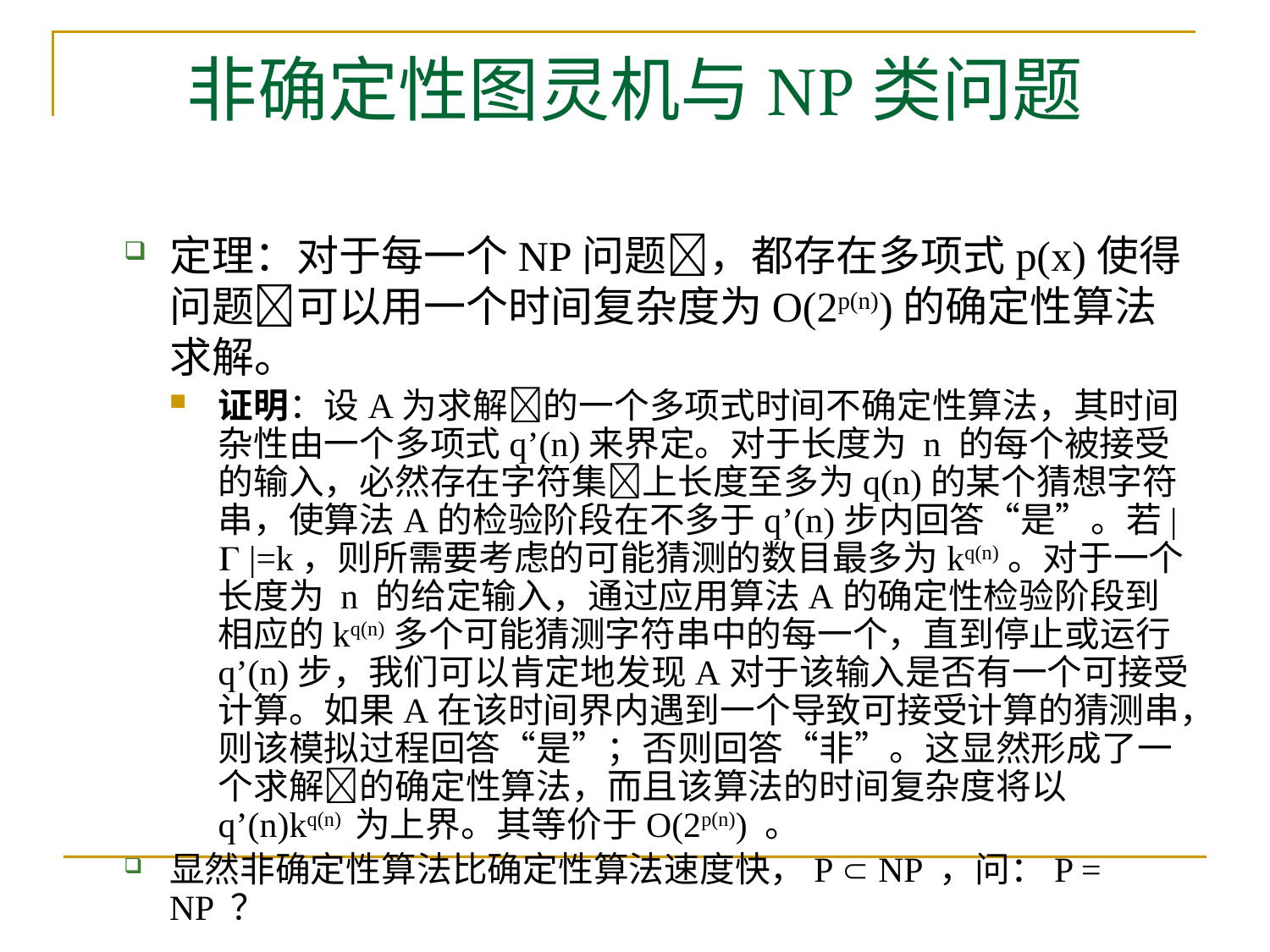

# 非确定性图灵机与NP类问题
定理：对于每一个NP问题Π，都存在多项式p(x)使得问题Π可以用一个时间复杂度为O(2p(n))的确定性算法求解。
证明：设A为求解Π的一个多项式时间不确定性算法，其时间杂性由一个多项式q’(n)来界定。对于长度为 n 的每个被接受的输入，必然存在字符集Γ上长度至多为q(n)的某个猜想字符串，使算法A的检验阶段在不多于q’(n)步内回答“是”。若| Γ |=k，则所需要考虑的可能猜测的数目最多为kq(n)。对于一个长度为 n 的给定输入，通过应用算法A的确定性检验阶段到相应的kq(n)多个可能猜测字符串中的每一个，直到停止或运行q’(n)步，我们可以肯定地发现A对于该输入是否有一个可接受计算。如果A在该时间界内遇到一个导致可接受计算的猜测串，则该模拟过程回答“是”；否则回答“非”。这显然形成了一个求解Π的确定性算法，而且该算法的时间复杂度将以q’(n)kq(n) 为上界。其等价于O(2p(n)) 。
显然非确定性算法比确定性算法速度快，P ⊂ NP ，问：P = NP ？